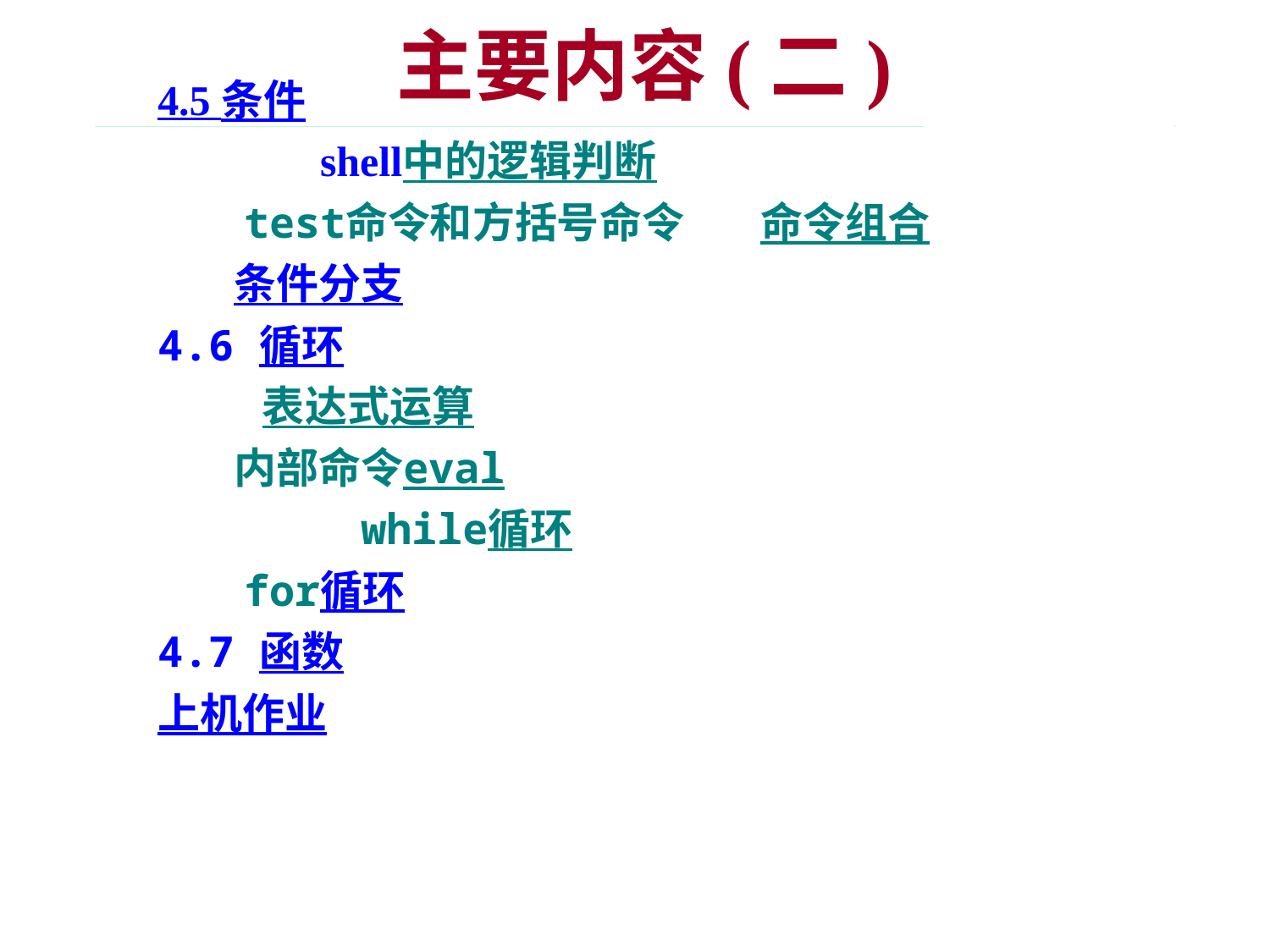

主要内容(二)

# 4.5 条件 shell中的逻辑判断 test命令和方括号命令 命令组合 条件分支 4.6 循环 表达式运算 内部命令eval while循环 for循环 4.7 函数 上机作业